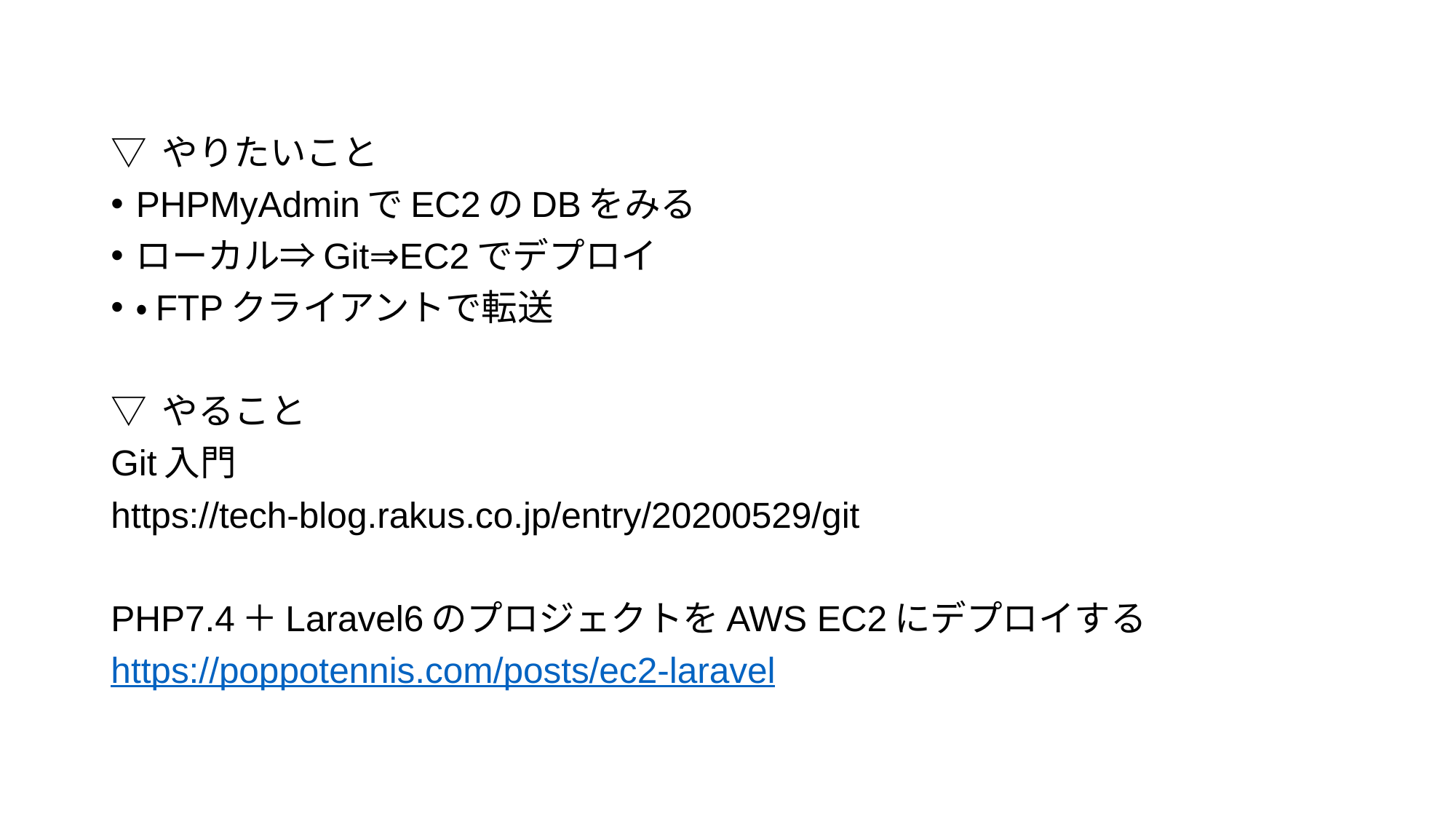

▽ やりたいこと
PHPMyAdminでEC2のDBをみる
ローカル⇒Git⇒EC2でデプロイ
・FTPクライアントで転送

▽ やること
Git入門
https://tech-blog.rakus.co.jp/entry/20200529/git

PHP7.4＋Laravel6のプロジェクトをAWS EC2にデプロイする
https://poppotennis.com/posts/ec2-laravel